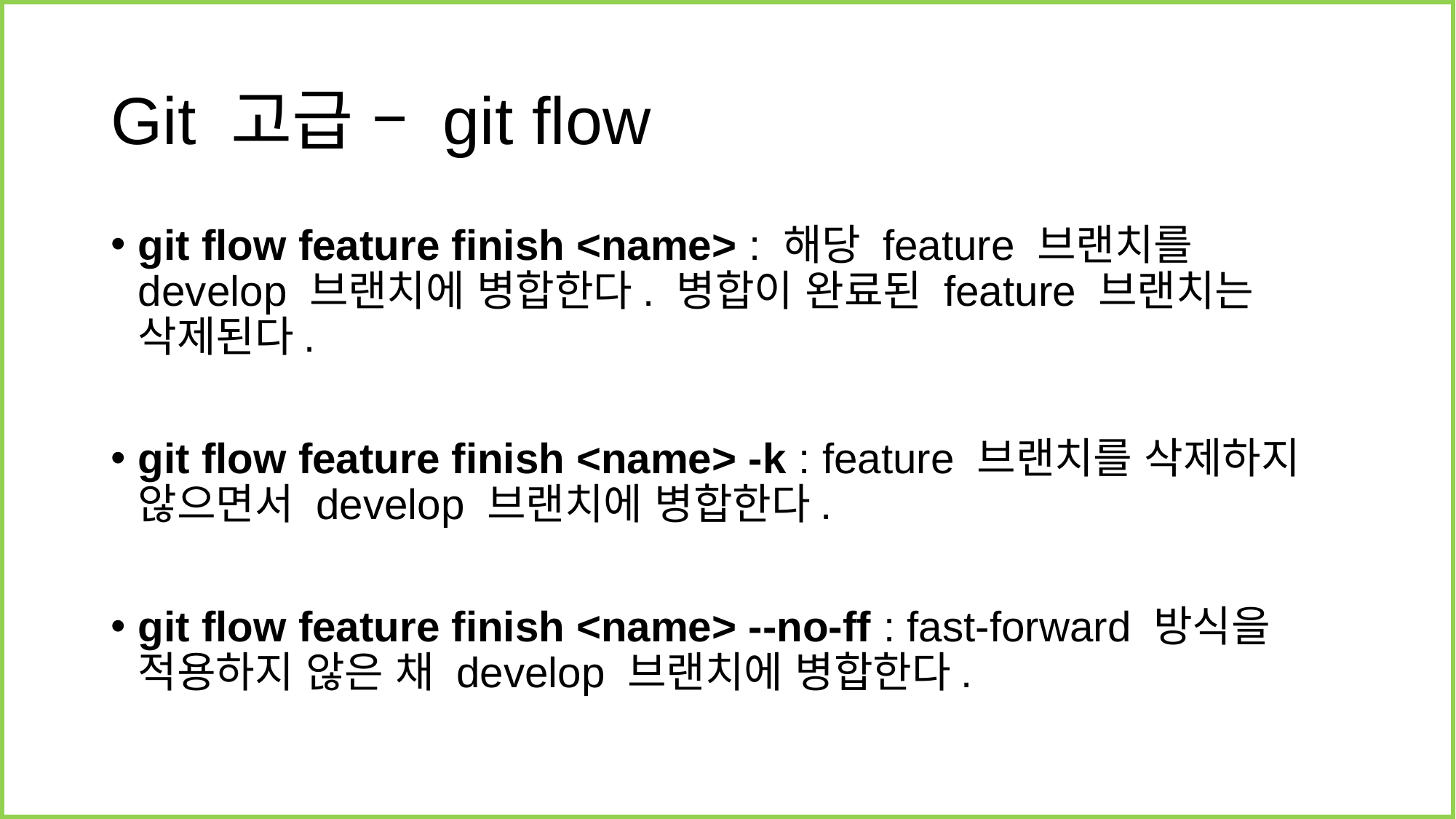

# Git 고급 – git flow
git flow feature finish <name> : 해당 feature 브랜치를 develop 브랜치에 병합한다. 병합이 완료된 feature 브랜치는 삭제된다.

git flow feature finish <name> -k : feature 브랜치를 삭제하지 않으면서 develop 브랜치에 병합한다.

git flow feature finish <name> --no-ff : fast-forward 방식을 적용하지 않은 채 develop 브랜치에 병합한다.